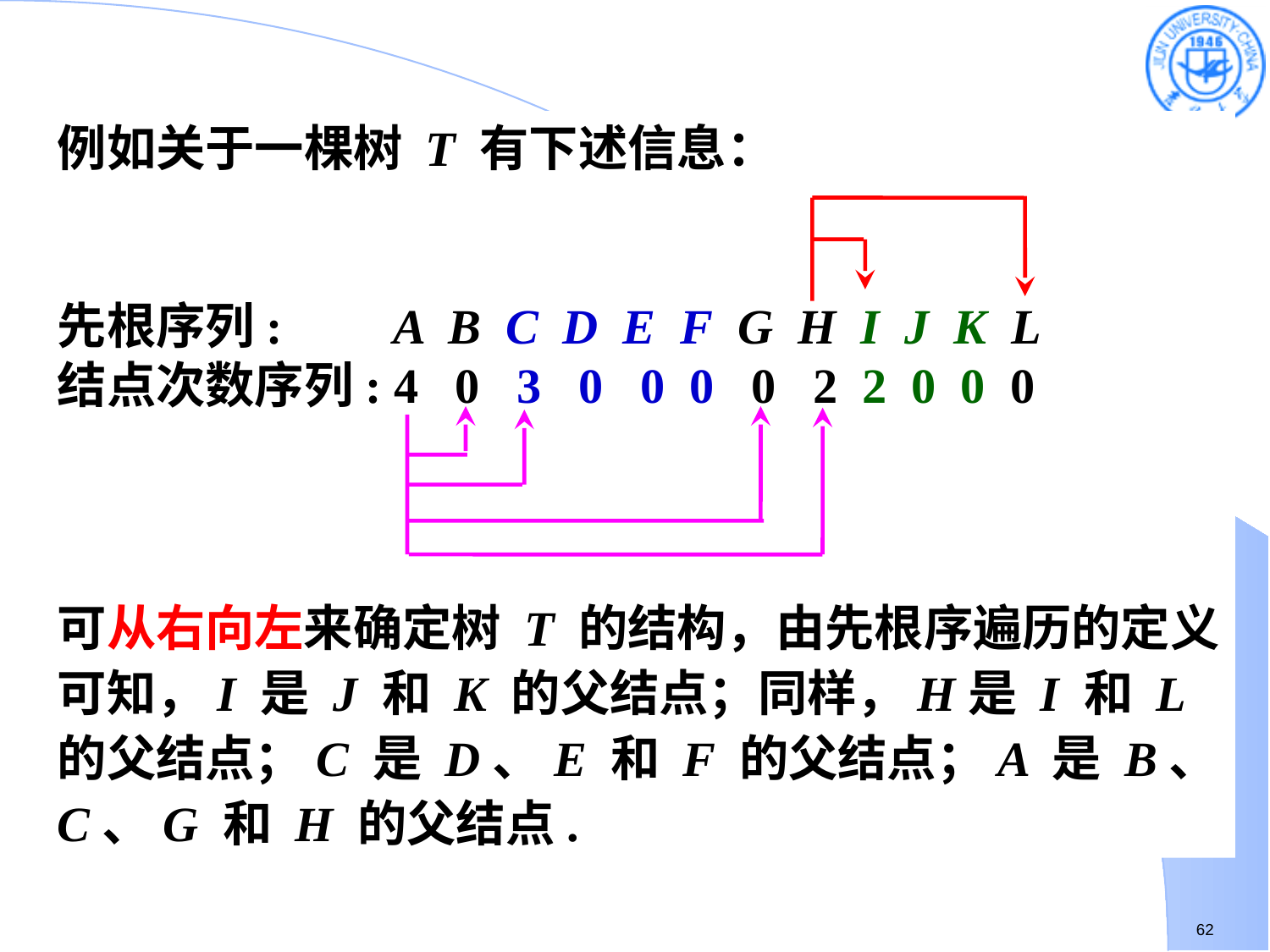

例如关于一棵树 T 有下述信息：

先根序列:         A  B  C  D  E  F  G  H  I  J  K  L
结点次数序列: 4   0   3   0   0  0   0   2  2  0  0  0

可从右向左来确定树 T 的结构，由先根序遍历的定义可知，I 是 J 和 K 的父结点；同样，H是 I 和 L 的父结点；C 是 D、E 和 F 的父结点；A 是 B、C、G 和 H 的父结点.